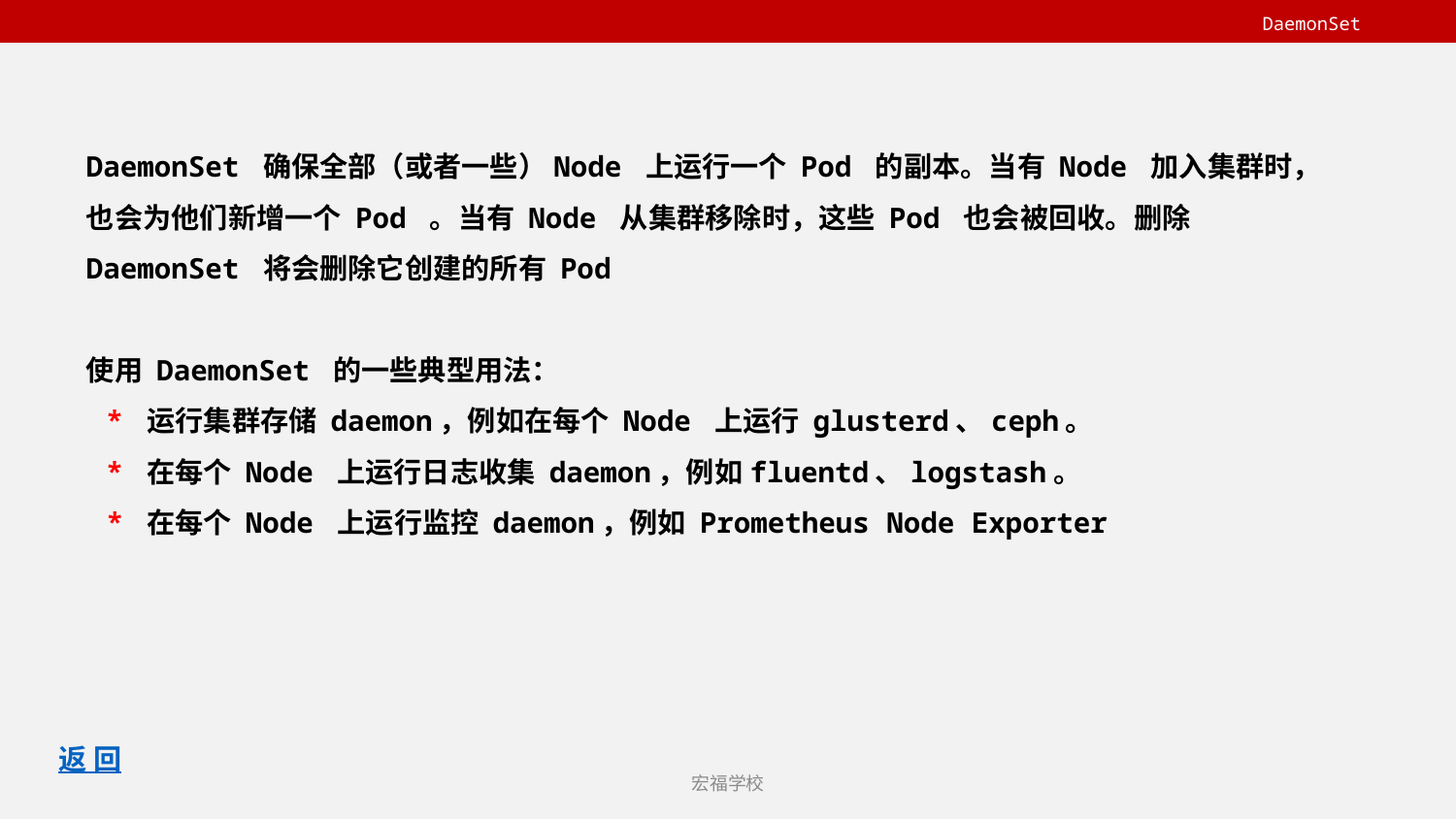

DaemonSet
DaemonSet 确保全部（或者一些）Node 上运行一个 Pod 的副本。当有 Node 加入集群时，也会为他们新增一个 Pod 。当有 Node 从集群移除时，这些 Pod 也会被回收。删除 DaemonSet 将会删除它创建的所有 Pod
使用 DaemonSet 的一些典型用法：
  * 运行集群存储 daemon，例如在每个 Node 上运行 glusterd、ceph。
  * 在每个 Node 上运行日志收集 daemon，例如fluentd、logstash。
  * 在每个 Node 上运行监控 daemon，例如 Prometheus Node Exporter
返 回
10
宏福学校